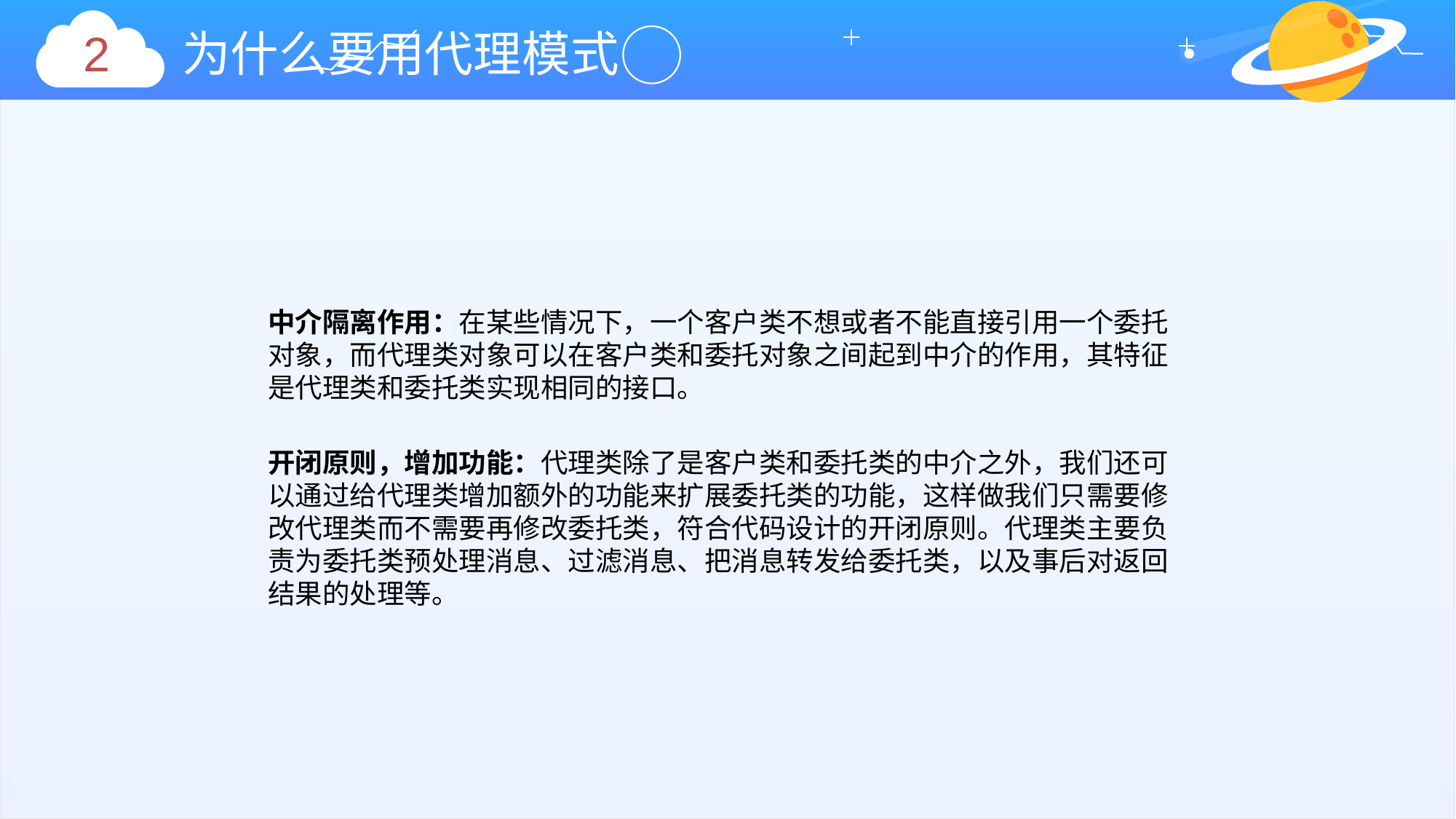

2
为什么要用代理模式
中介隔离作用：在某些情况下，一个客户类不想或者不能直接引用一个委托对象，而代理类对象可以在客户类和委托对象之间起到中介的作用，其特征是代理类和委托类实现相同的接口。
开闭原则，增加功能：代理类除了是客户类和委托类的中介之外，我们还可以通过给代理类增加额外的功能来扩展委托类的功能，这样做我们只需要修改代理类而不需要再修改委托类，符合代码设计的开闭原则。代理类主要负责为委托类预处理消息、过滤消息、把消息转发给委托类，以及事后对返回结果的处理等。